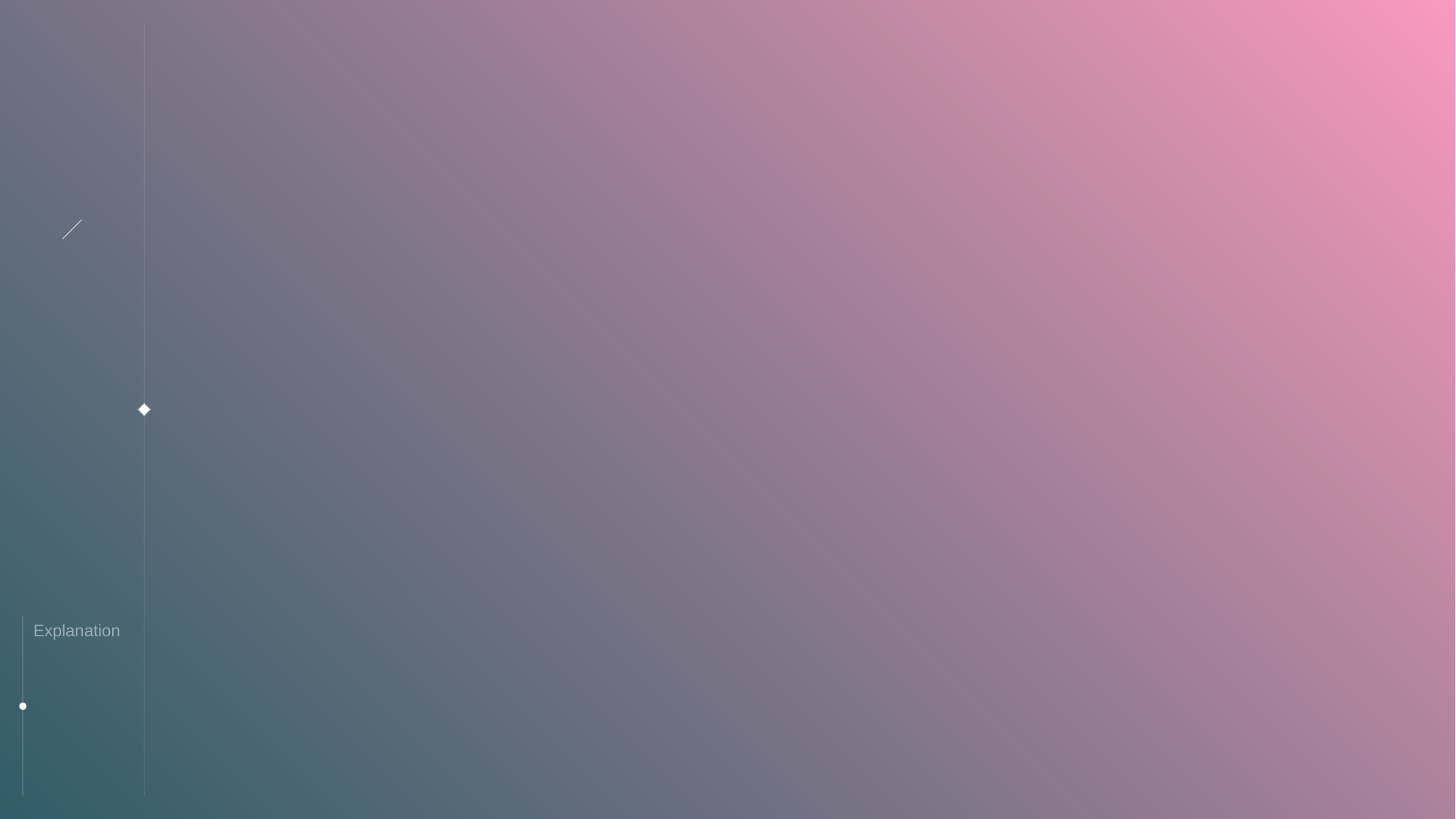

# 2. 기능
 - 카메라가 달린 드론이 아기 머리 위에서 촬영을 하고, 모션인식을 하여 계속 따라다니도록 한다.
 - 아기가 위험한 베란다나 높은 곳에 올라갈려고 할시 보호자가 즉각적으로 대처할 수 있도록 보호자 어플로 영상을 실시간으로 보내준다.
 - 어플에 보내지는 영상은 딥러닝을 통해 위험상황을 알려줄 수 있도록 설계하고 그러한 상황이 발생 시 화면을 빨갛게 만들고 위험 소리를 출력한다(아기가 장난감을 입에 물거나 위험한 물체를 만지려고 하는 등의 행위).
 - 드론에 초음파센서를 부착하여 벽에 부딪히는 일이 없도록 한다.
 - 주인이 아기 근처에 있으면 자동으로 충전 위치에 오도록 설계한다.
Explanation
Concept
Function
Practicality
Problem

4